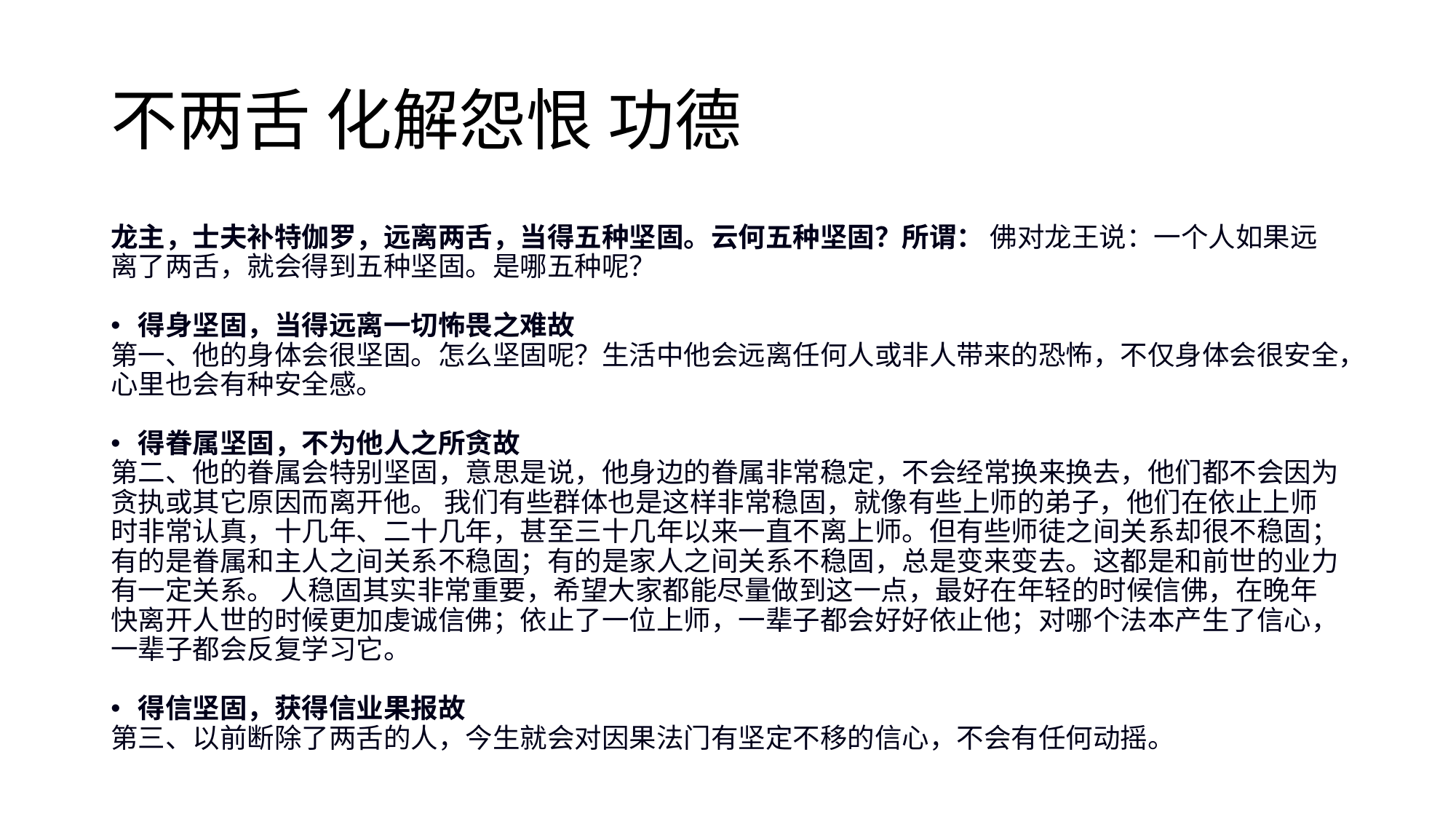

# 不两舌 化解怨恨 功德
龙主，士夫补特伽罗，远离两舌，当得五种坚固。云何五种坚固？所谓： 佛对龙王说：一个人如果远离了两舌，就会得到五种坚固。是哪五种呢？

得身坚固，当得远离一切怖畏之难故
第一、他的身体会很坚固。怎么坚固呢？生活中他会远离任何人或非人带来的恐怖，不仅身体会很安全，心里也会有种安全感。

得眷属坚固，不为他人之所贪故
第二、他的眷属会特别坚固，意思是说，他身边的眷属非常稳定，不会经常换来换去，他们都不会因为贪执或其它原因而离开他。 我们有些群体也是这样非常稳固，就像有些上师的弟子，他们在依止上师时非常认真，十几年、二十几年，甚至三十几年以来一直不离上师。但有些师徒之间关系却很不稳固；有的是眷属和主人之间关系不稳固；有的是家人之间关系不稳固，总是变来变去。这都是和前世的业力有一定关系。 人稳固其实非常重要，希望大家都能尽量做到这一点，最好在年轻的时候信佛，在晚年快离开人世的时候更加虔诚信佛；依止了一位上师，一辈子都会好好依止他；对哪个法本产生了信心，一辈子都会反复学习它。

得信坚固，获得信业果报故
第三、以前断除了两舌的人，今生就会对因果法门有坚定不移的信心，不会有任何动摇。